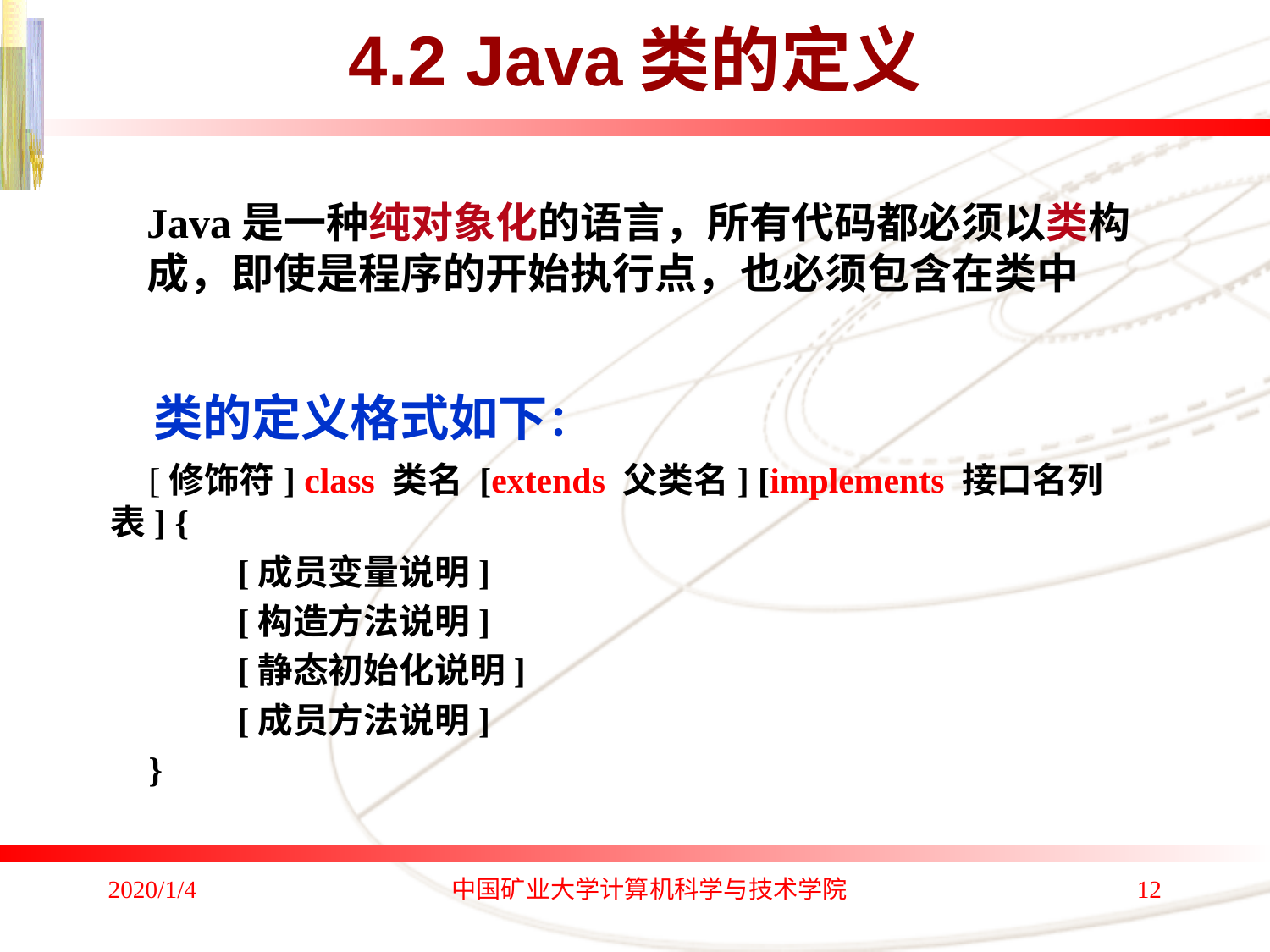

# 4.2 Java类的定义
Java是一种纯对象化的语言，所有代码都必须以类构成，即使是程序的开始执行点，也必须包含在类中
   类的定义格式如下：
[修饰符] class 类名 [extends 父类名] [implements 接口名列表] {
          [成员变量说明]
          [构造方法说明]
          [静态初始化说明]
          [成员方法说明]
}
2020/1/4
中国矿业大学计算机科学与技术学院
12